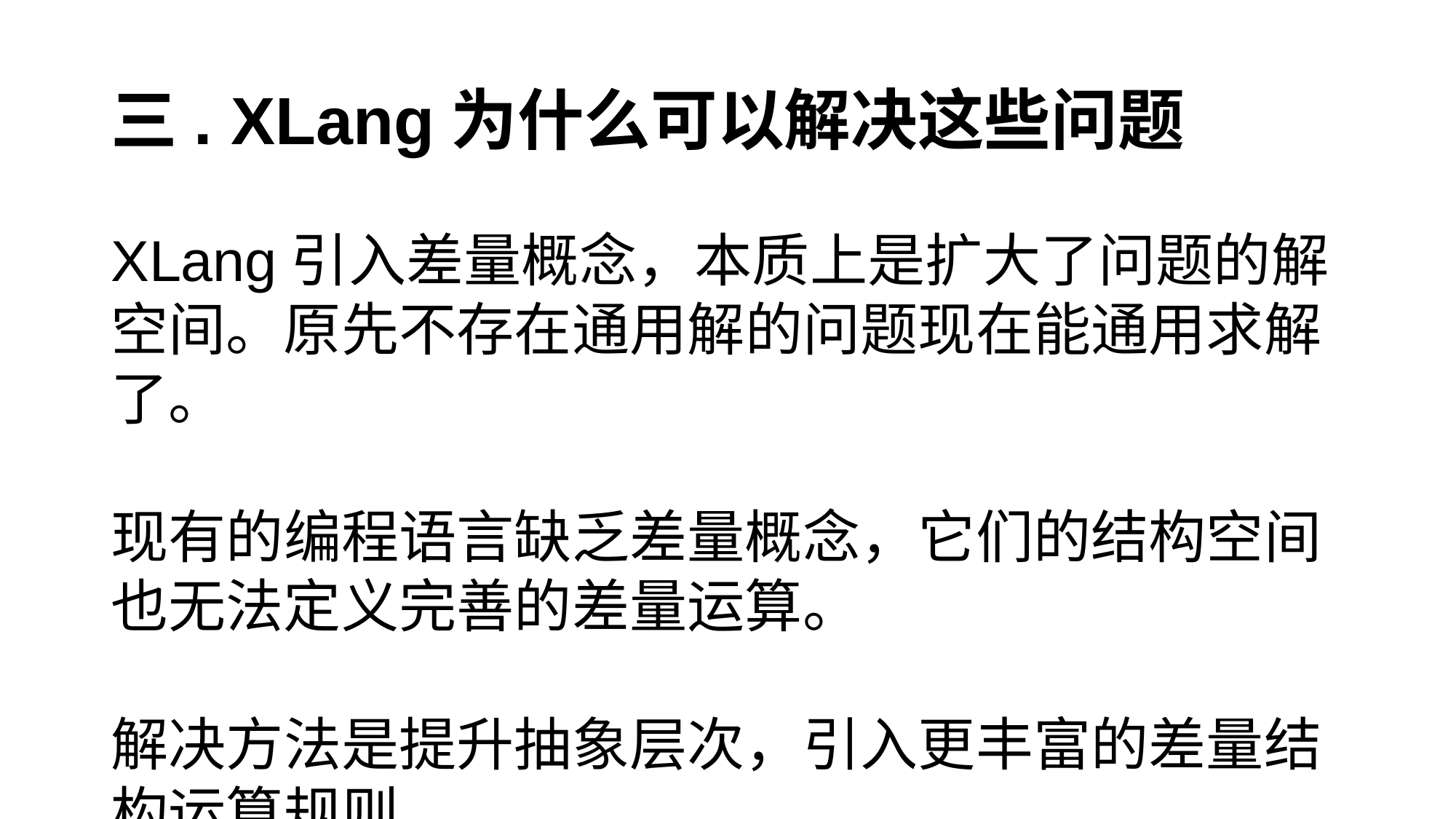

# 三. XLang为什么可以解决这些问题
XLang引入差量概念，本质上是扩大了问题的解空间。原先不存在通用解的问题现在能通用求解了。

现有的编程语言缺乏差量概念，它们的结构空间也无法定义完善的差量运算。

解决方法是提升抽象层次，引入更丰富的差量结构运算规则。